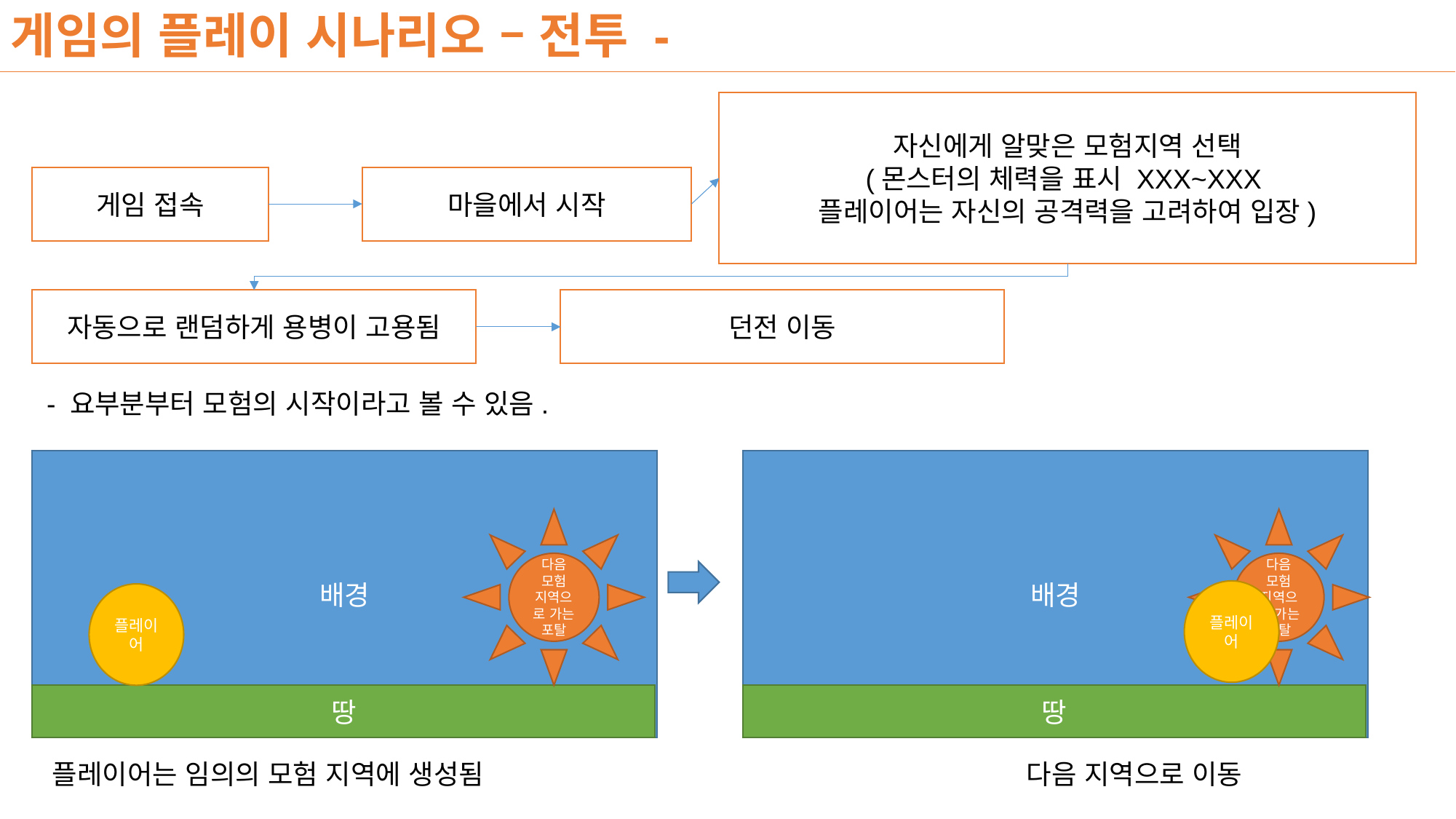

게임의 플레이 시나리오 – 전투 -
자신에게 알맞은 모험지역 선택
(몬스터의 체력을 표시 XXX~XXX
플레이어는 자신의 공격력을 고려하여 입장)
게임 접속
마을에서 시작
자동으로 랜덤하게 용병이 고용됨
던전 이동
- 요부분부터 모험의 시작이라고 볼 수 있음.
배경
배경
다음 모험 지역으로 가는 포탈
다음 모험 지역으로 가는 포탈

플레이어
플레이어
땅
땅
플레이어는 임의의 모험 지역에 생성됨
다음 지역으로 이동